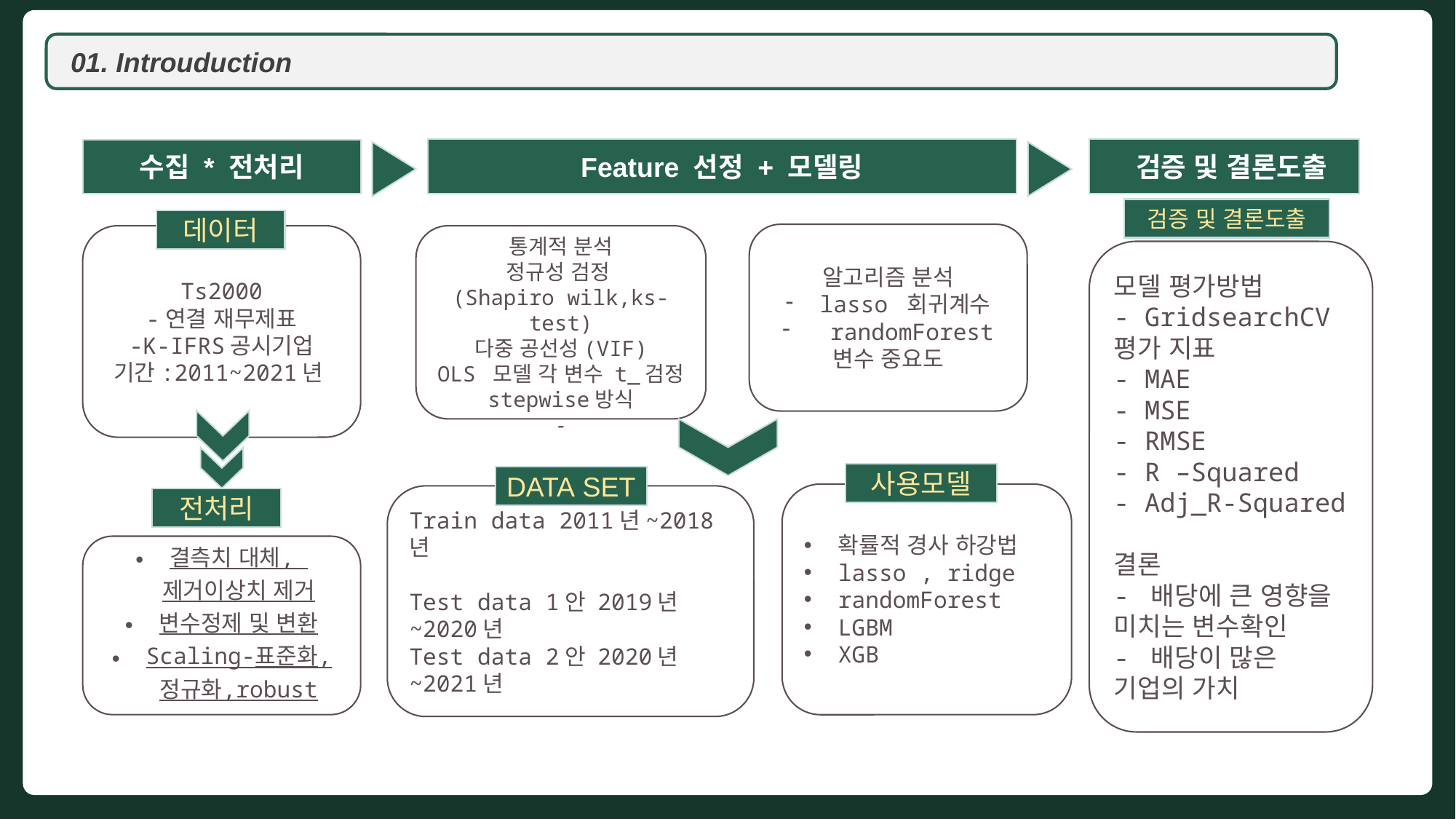

01. Introuduction
Feature 선정 + 모델링
 검증 및 결론도출
수집 * 전처리

검증 및 결론도출
데이터
알고리즘 분석
lasso 회귀계수
 randomForest
변수 중요도
Ts2000
-연결 재무제표
-K-IFRS공시기업
기간:2011~2021년

통계적 분석
정규성 검정
(Shapiro wilk,ks-test)
다중 공선성(VIF)
OLS 모델 각 변수 t_검정
stepwise방식
-

모델 평가방법
- GridsearchCV
평가 지표
- MAE
- MSE
- RMSE
- R –Squared
- Adj_R-Squared

결론
- 배당에 큰 영향을 미치는 변수확인
- 배당이 많은 기업의 가치

사용모델
DATA SET

확률적 경사 하강법
lasso , ridge
randomForest
LGBM
XGB

Train data 2011년~2018년

Test data 1안 2019년~2020년
Test data 2안 2020년~2021년
전처리
결측치 대체, 제거이상치 제거
변수정제 및 변환
Scaling-표준화,정규화,robust